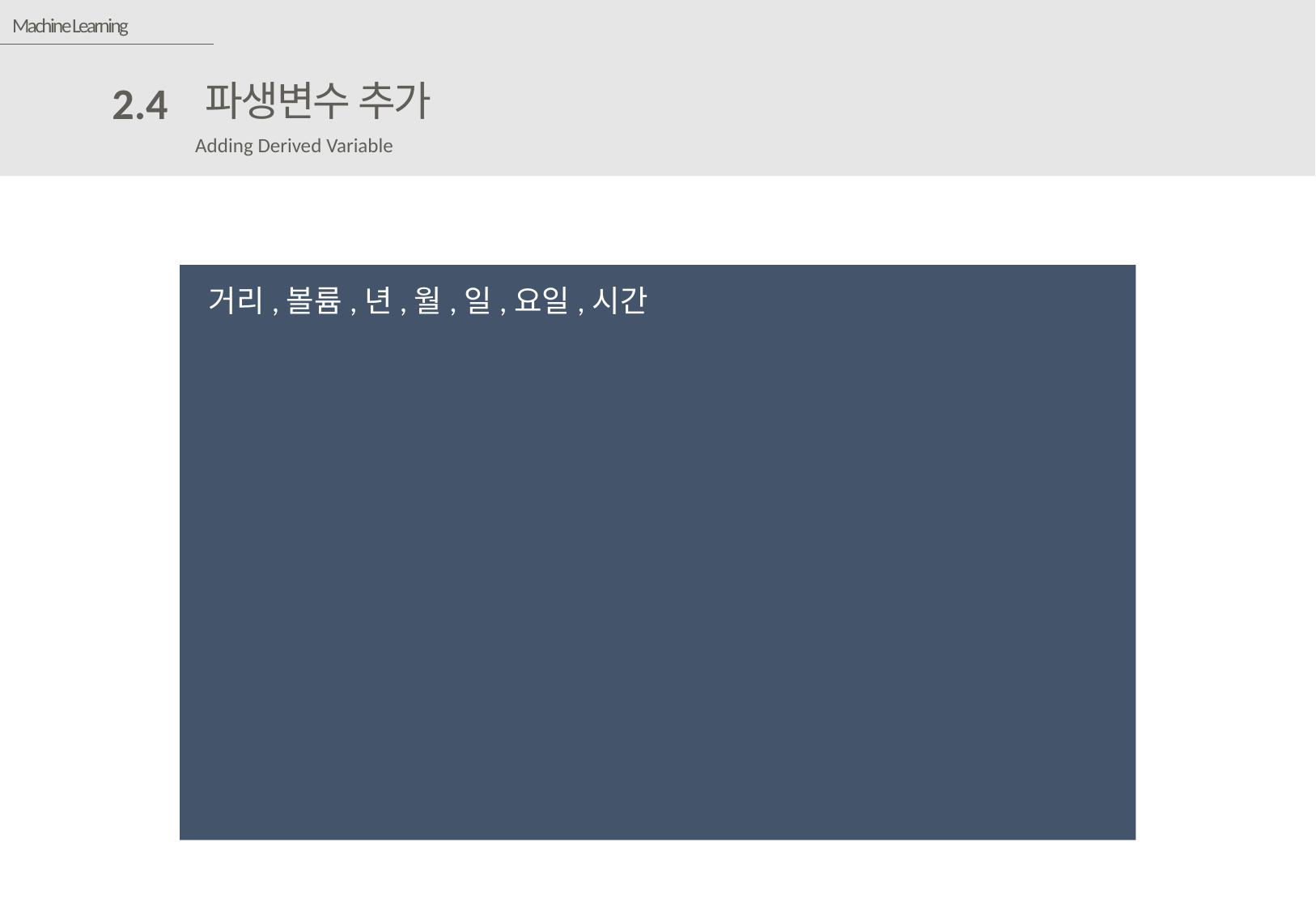

Machine Learning
파생변수 추가
2.4
Adding Derived Variable

거리,볼륨,년,월,일,요일,시간